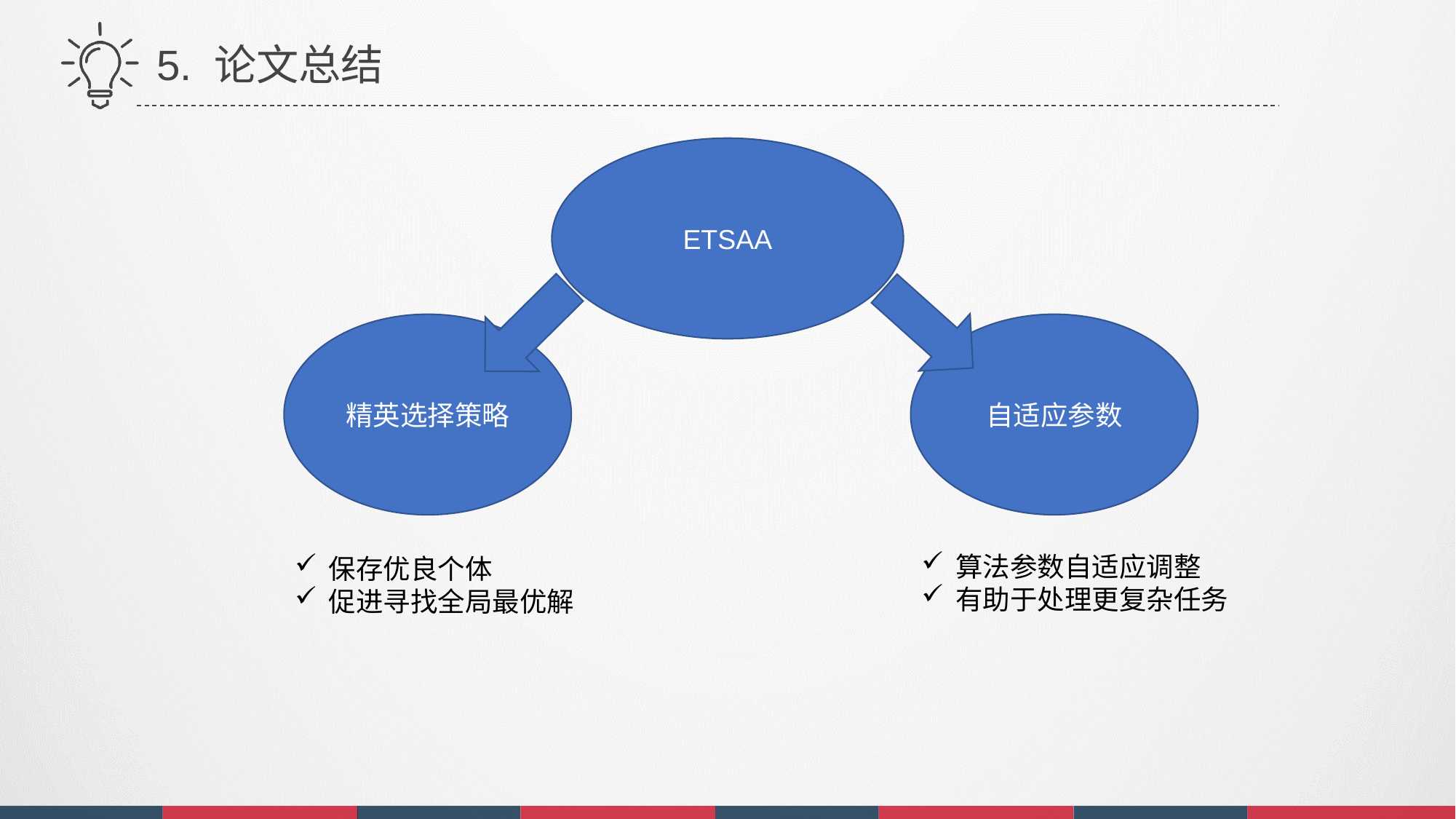

5. 论文总结
ETSAA

精英选择策略
自适应参数
算法参数自适应调整
有助于处理更复杂任务
保存优良个体
促进寻找全局最优解